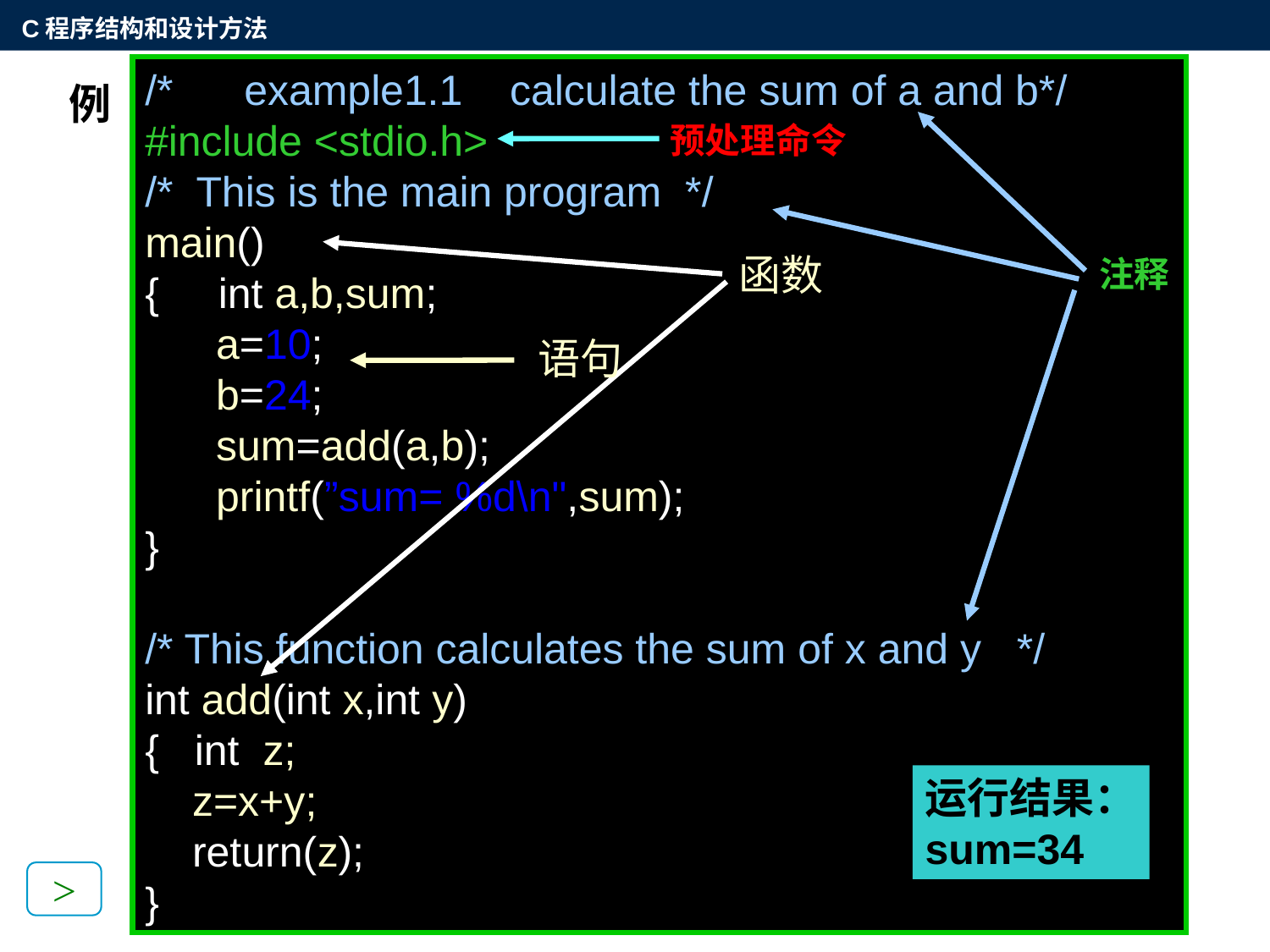

C程序结构和设计方法
/*      example1.1    calculate the sum of a and b*/
#include <stdio.h>
/*  This is the main program  */
main()
{     int a,b,sum;
      a=10;
      b=24;
      sum=add(a,b);
      printf(”sum= %d\n",sum);
}

/* This function calculates the sum of x and y   */
int add(int x,int y)
{   int  z;
    z=x+y;
    return(z);
}
例
预处理命令

注释

函数

语句

运行结果：
sum=34
>